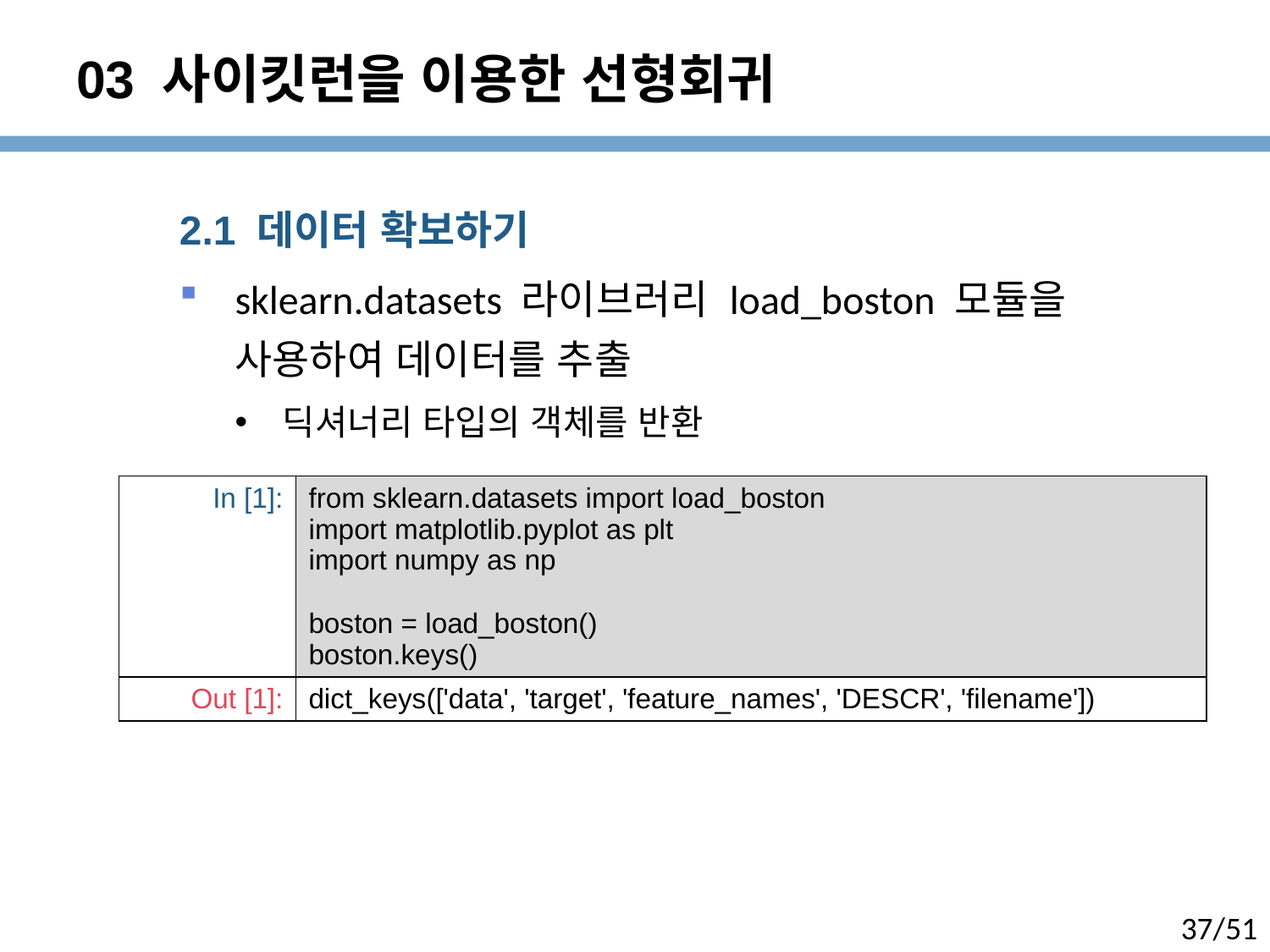

# 03 사이킷런을 이용한 선형회귀
2.1 데이터 확보하기
sklearn.datasets 라이브러리 load_boston 모듈을 사용하여 데이터를 추출
딕셔너리 타입의 객체를 반환
| In [1]: | from sklearn.datasets import load\_boston import matplotlib.pyplot as plt import numpy as np boston = load\_boston() boston.keys() |
| --- | --- |
| Out [1]: | dict\_keys(['data', 'target', 'feature\_names', 'DESCR', 'filename']) |
37/51